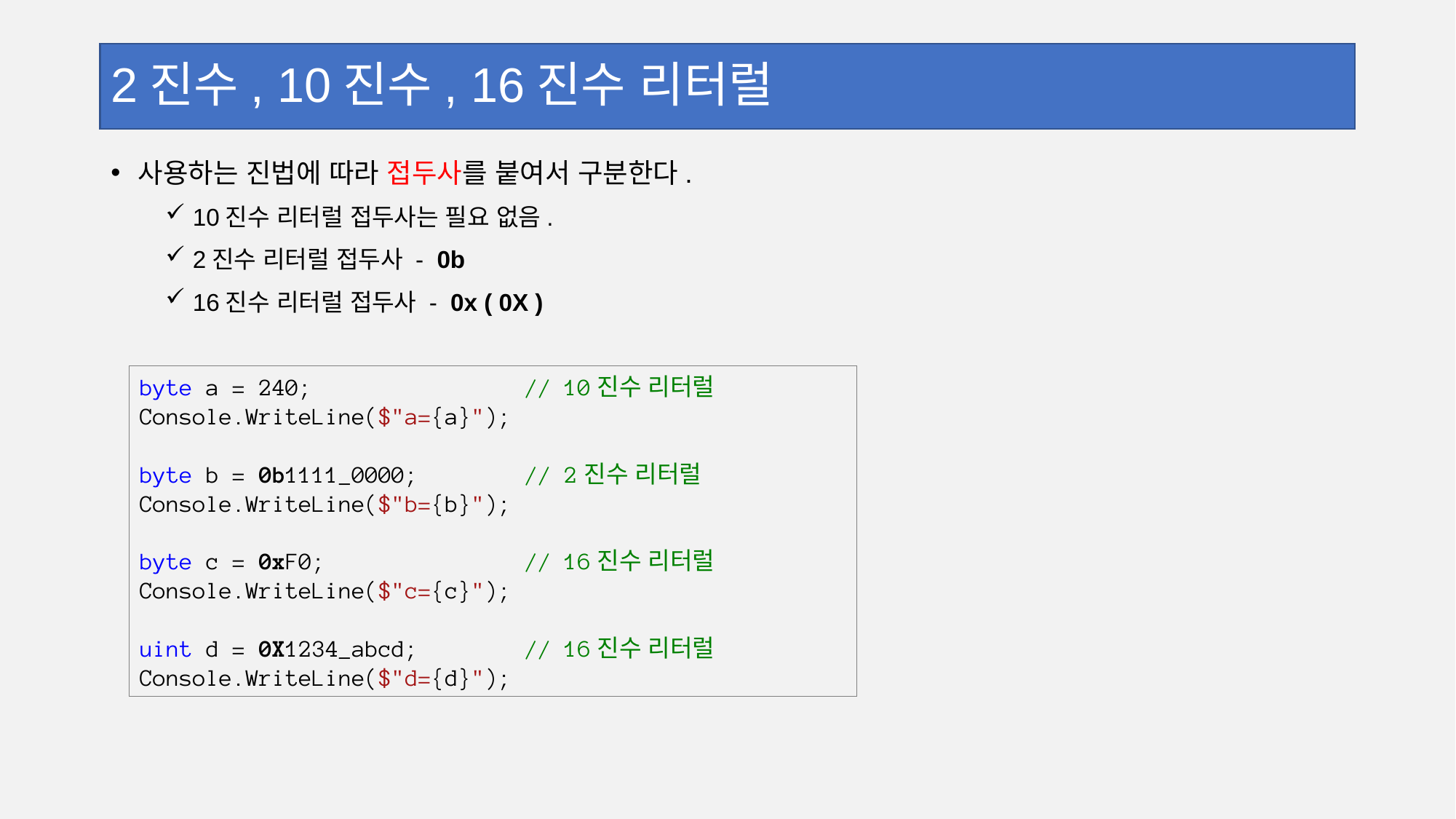

# 2진수, 10진수, 16진수 리터럴
사용하는 진법에 따라 접두사를 붙여서 구분한다.
10진수 리터럴 접두사는 필요 없음.
2진수 리터럴 접두사 -  0b
16진수 리터럴 접두사 -  0x ( 0X )
byte a = 240;                // 10진수 리터럴
Console.WriteLine($"a={a}");

byte b = 0b1111_0000;        // 2진수 리터럴
Console.WriteLine($"b={b}");

byte c = 0xF0;               // 16진수 리터럴
Console.WriteLine($"c={c}");

uint d = 0X1234_abcd;        // 16진수 리터럴
Console.WriteLine($"d={d}");